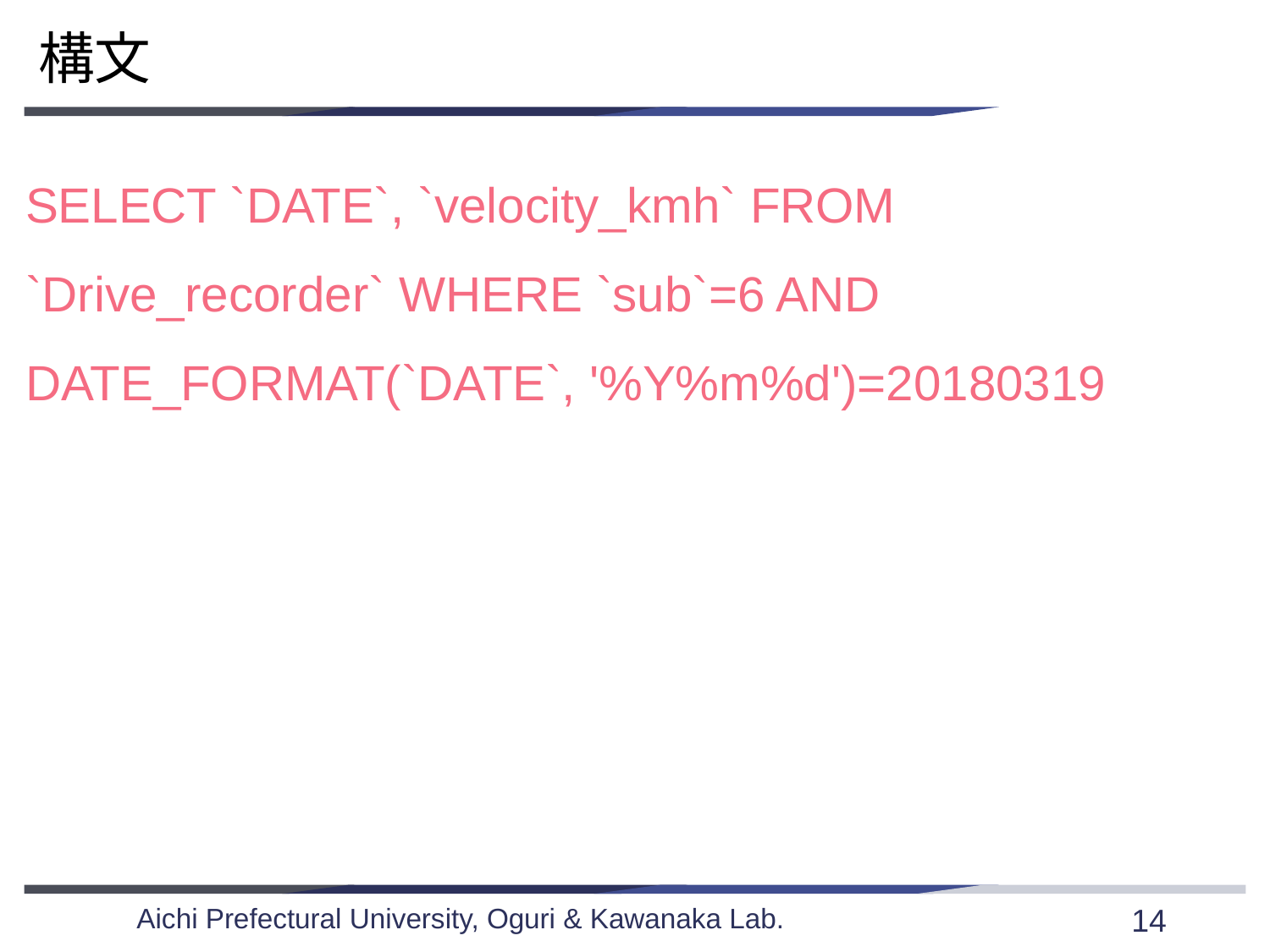

# 構文
SELECT `DATE`, `velocity_kmh` FROM `Drive_recorder` WHERE `sub`=6 AND DATE_FORMAT(`DATE`, '%Y%m%d')=20180319
14